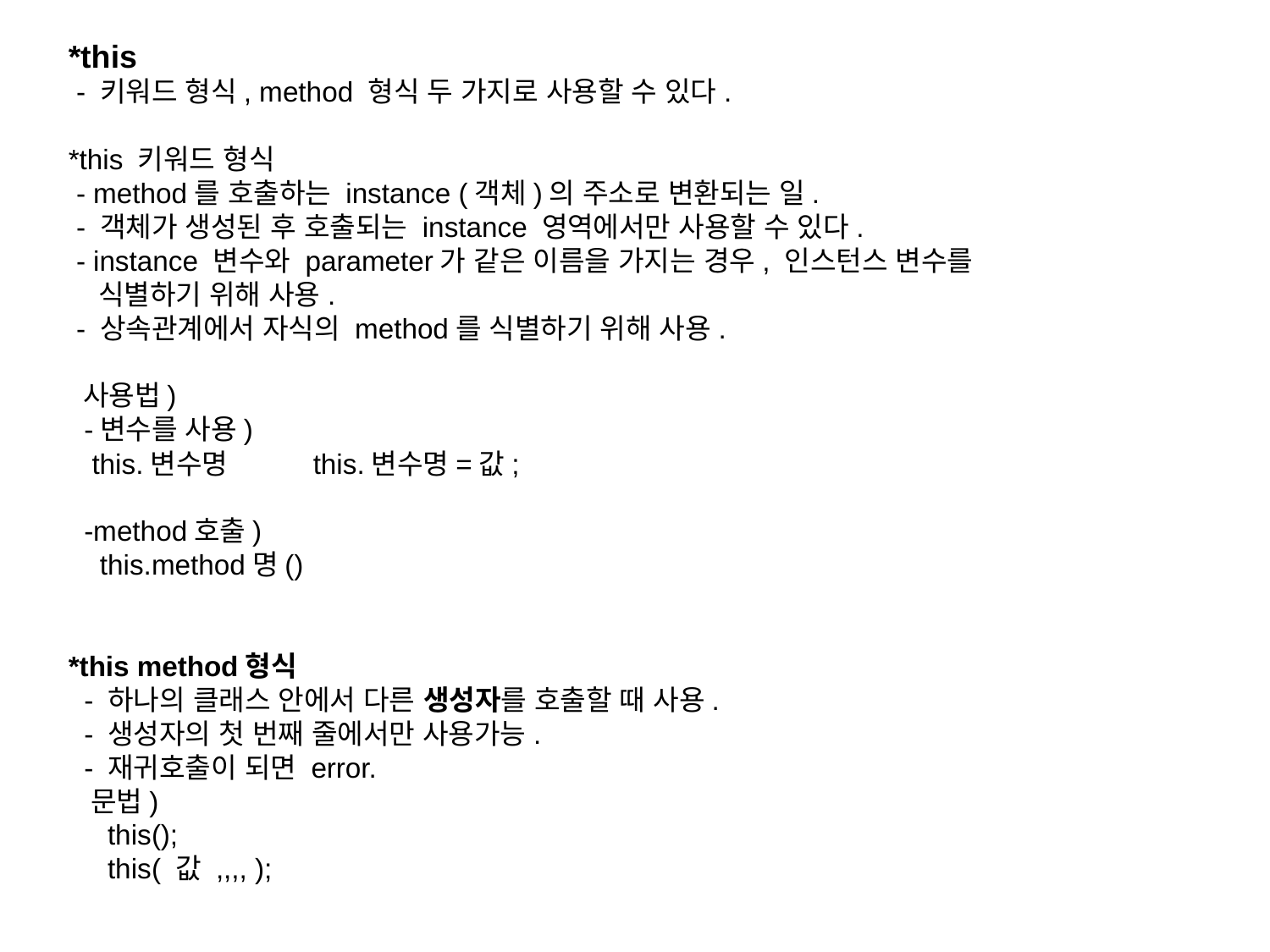

*this
 - 키워드 형식, method 형식 두 가지로 사용할 수 있다.

*this 키워드 형식
 - method를 호출하는 instance (객체)의 주소로 변환되는 일.
 - 객체가 생성된 후 호출되는 instance 영역에서만 사용할 수 있다.
 - instance 변수와 parameter가 같은 이름을 가지는 경우, 인스턴스 변수를
   식별하기 위해 사용.
 - 상속관계에서 자식의 method를 식별하기 위해 사용.

 사용법)
  -변수를 사용)
   this.변수명          this.변수명=값;

  -method호출)
    this.method명()

*this method형식
  - 하나의 클래스 안에서 다른 생성자를 호출할 때 사용.
  - 생성자의 첫 번째 줄에서만 사용가능.
  - 재귀호출이 되면 error.
  문법)
     this();
     this( 값 ,,,, );